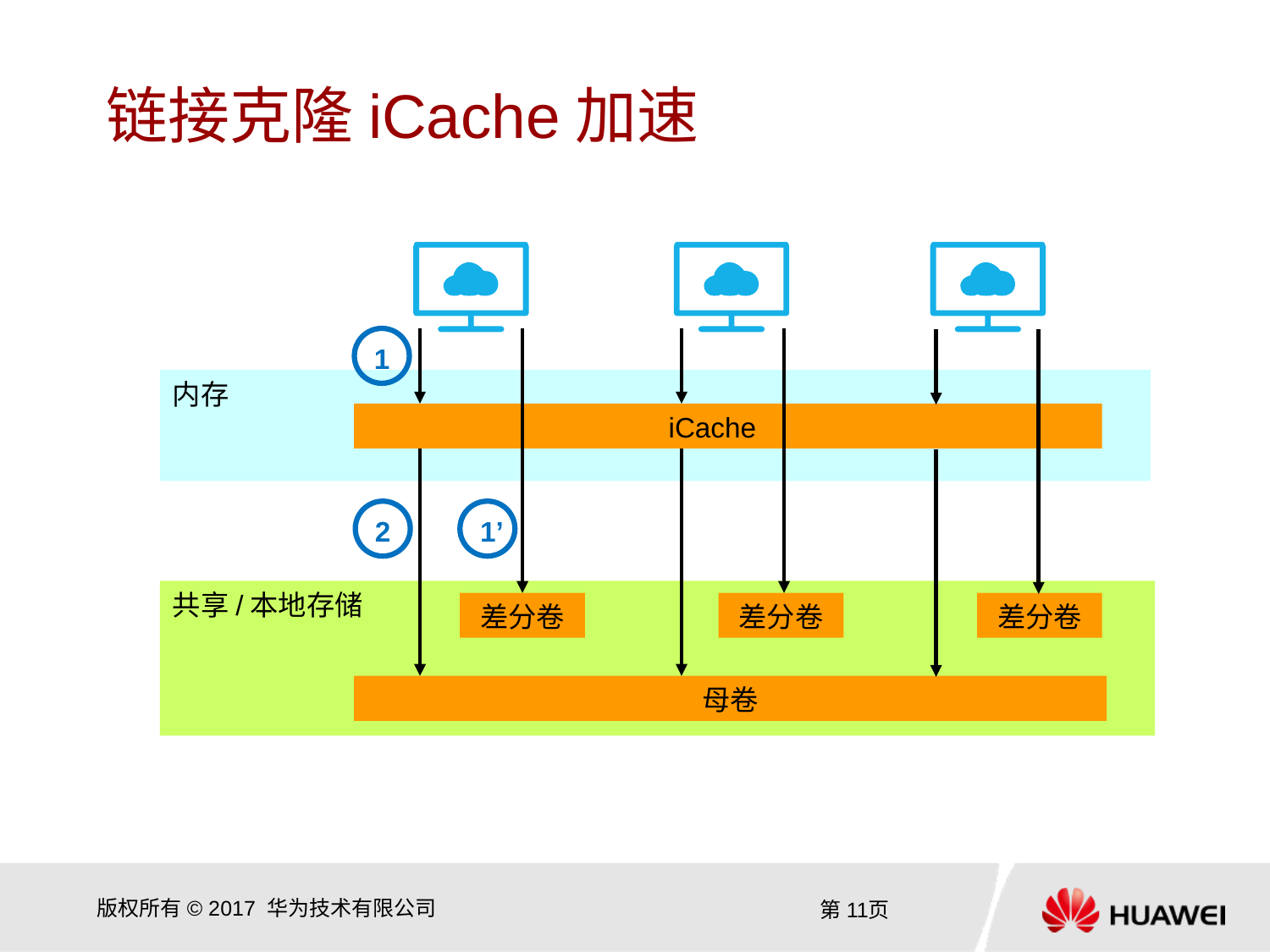

# 链接克隆iCache加速

1
内存
iCache

2
1’
共享/本地存储
差分卷
差分卷
差分卷
母卷